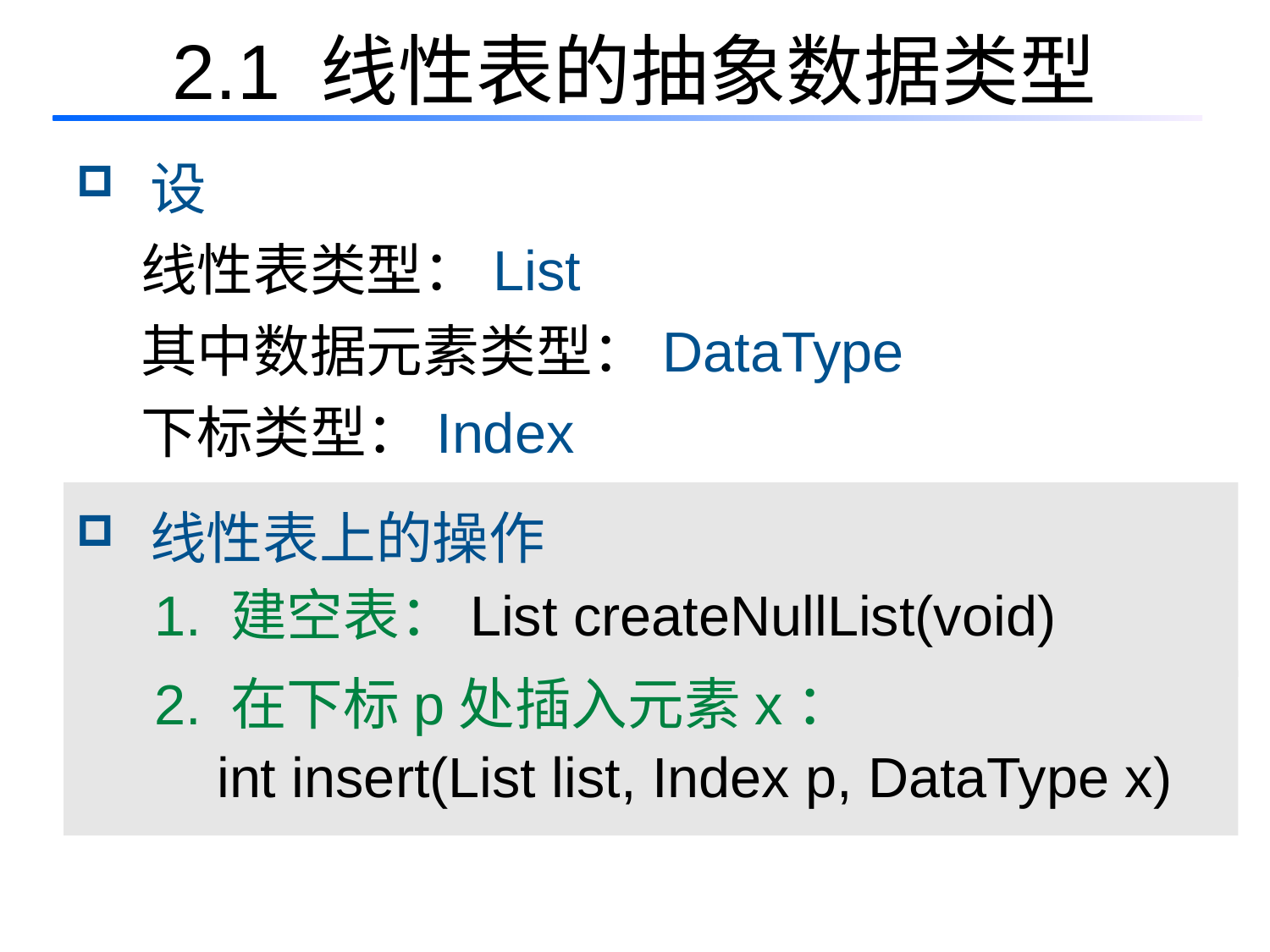

# 2.1 线性表的抽象数据类型

 设
    线性表类型：List
    其中数据元素类型：DataType
    下标类型：Index
 线性表上的操作
     1. 建空表：List createNullList(void)
     2. 在下标p处插入元素x：
         int insert(List list, Index p, DataType x)